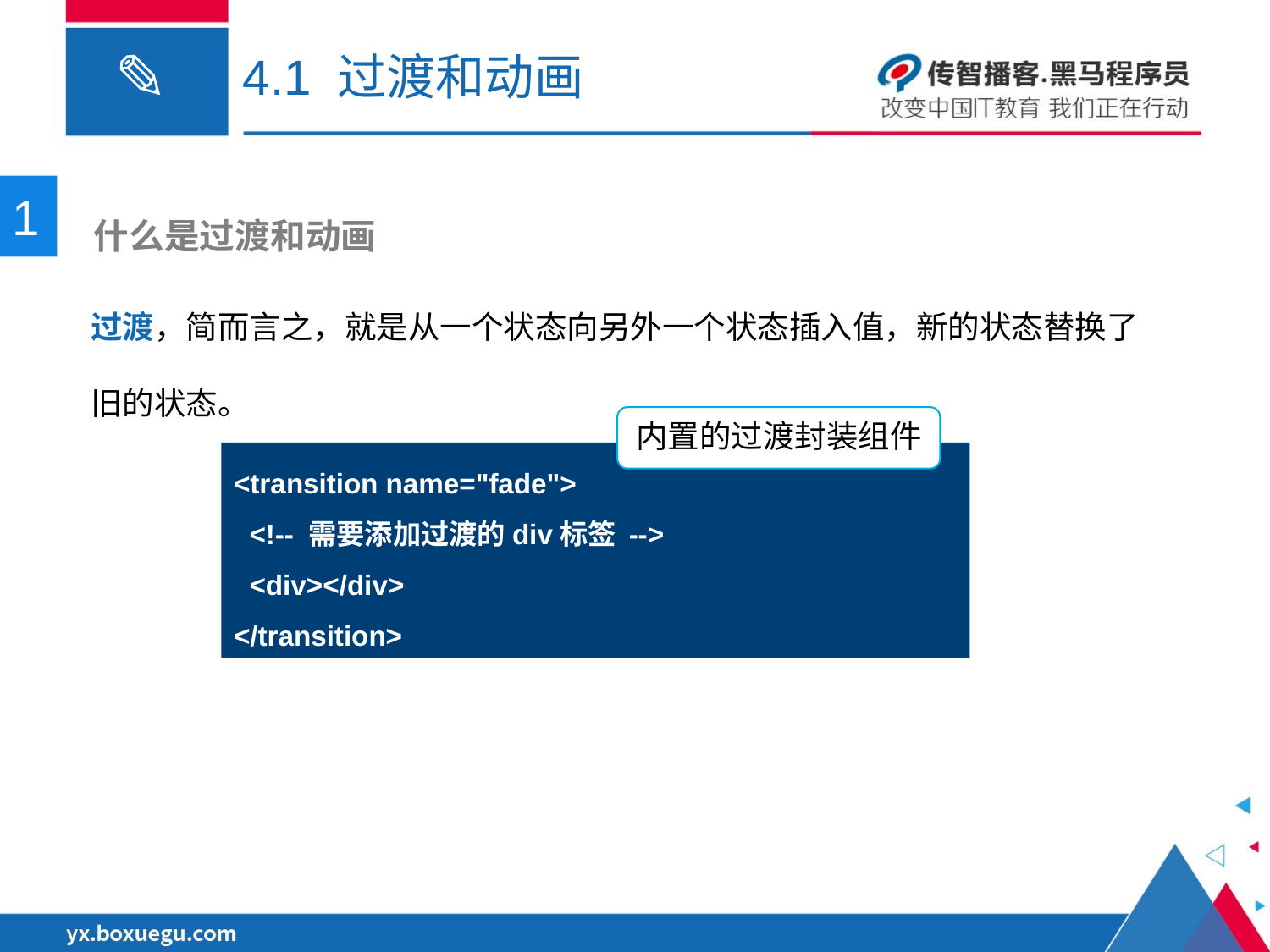

# 4.1 过渡和动画

1
  什么是过渡和动画
过渡，简而言之，就是从一个状态向另外一个状态插入值，新的状态替换了旧的状态。
内置的过渡封装组件
<transition name="fade">
  <!-- 需要添加过渡的div标签 -->
  <div></div>
</transition>